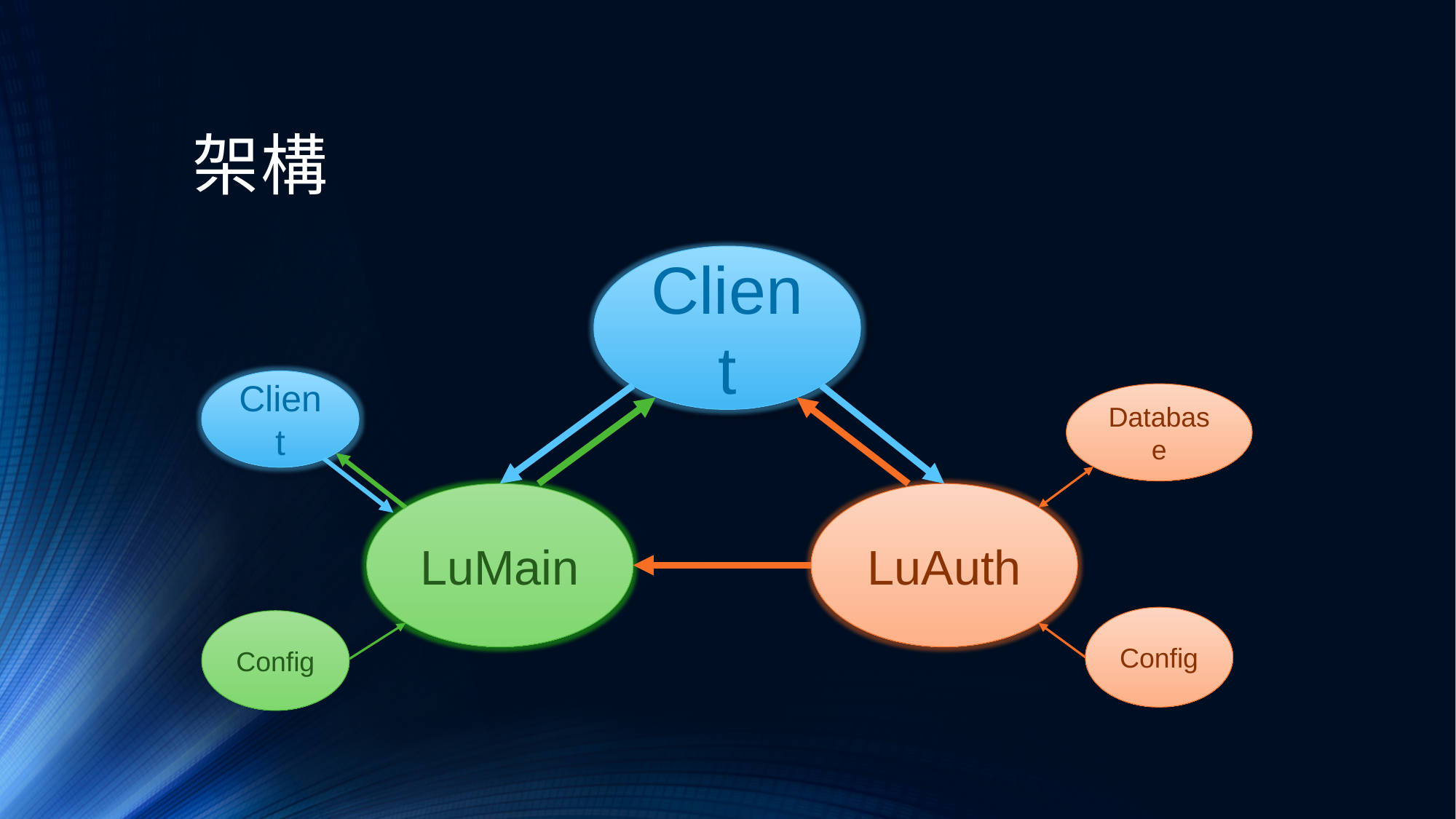

# 架構

Client
Client
Database
LuMain
LuAuth
Config
Config